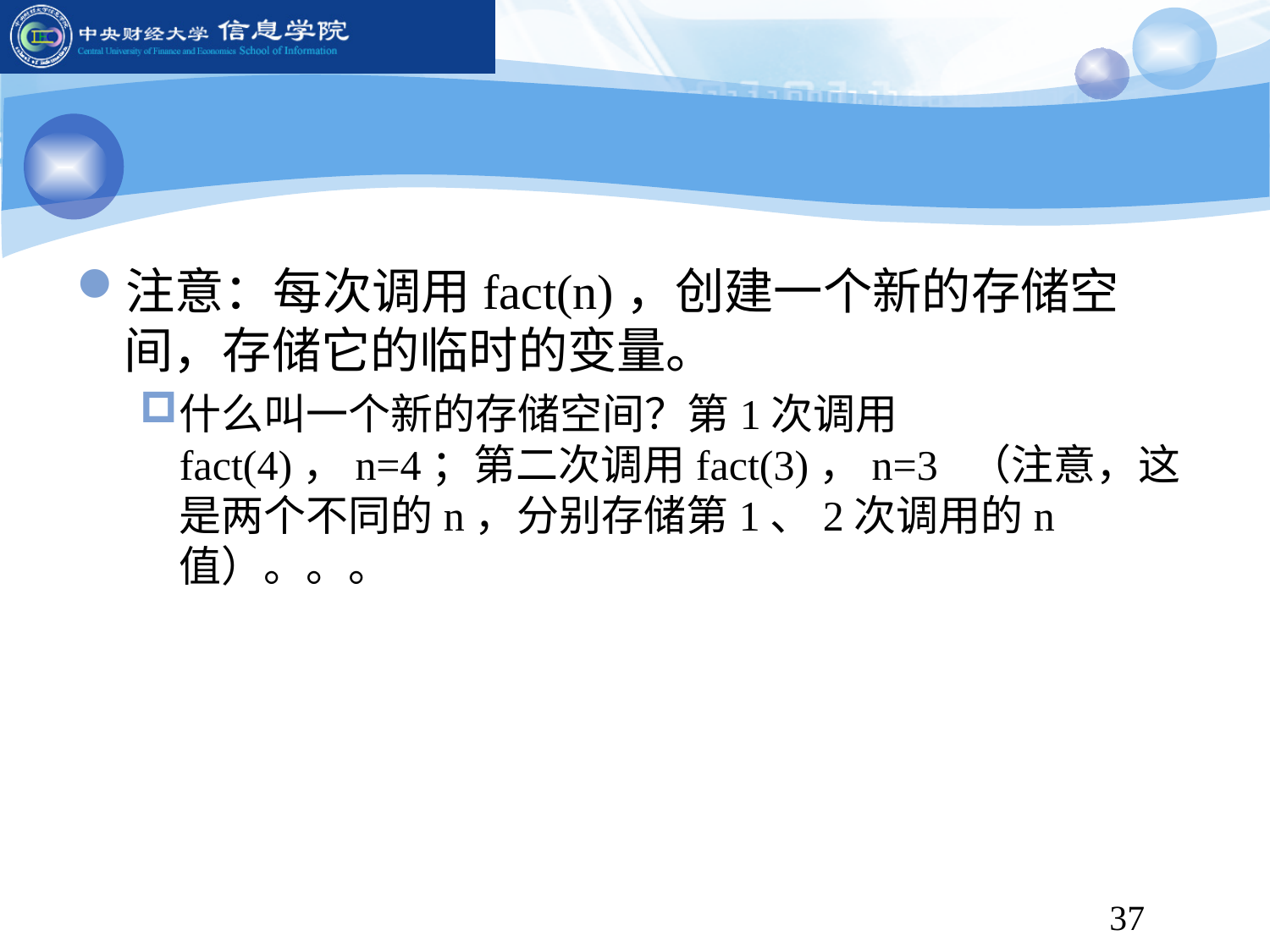

#
注意：每次调用fact(n)，创建一个新的存储空间，存储它的临时的变量。
什么叫一个新的存储空间？第1次调用fact(4)，n=4；第二次调用fact(3)，n=3  （注意，这是两个不同的n，分别存储第1、2次调用的n值）。。。